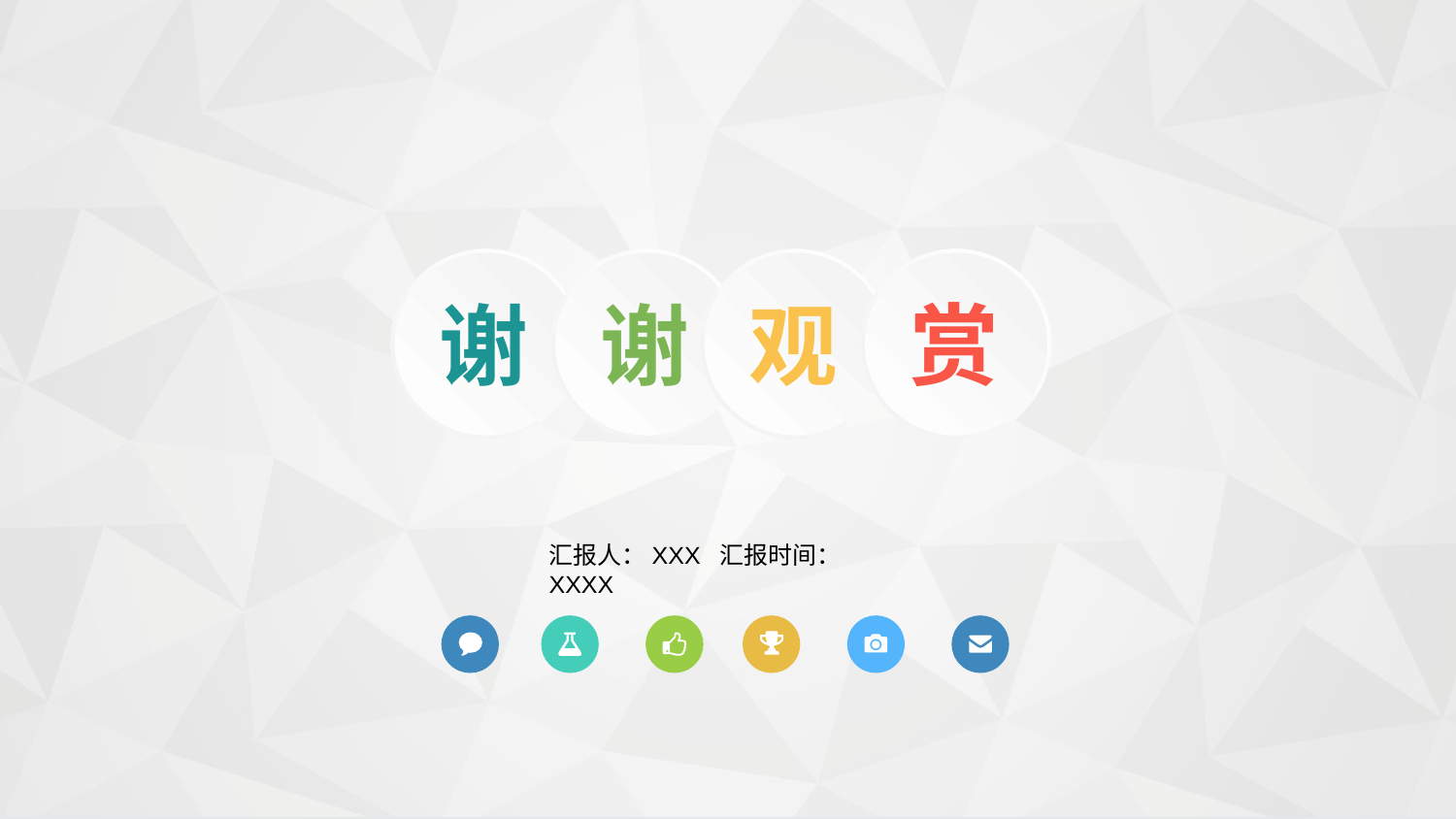

谢
谢
观
赏
汇报人：XXX  汇报时间：XXXX

延时符